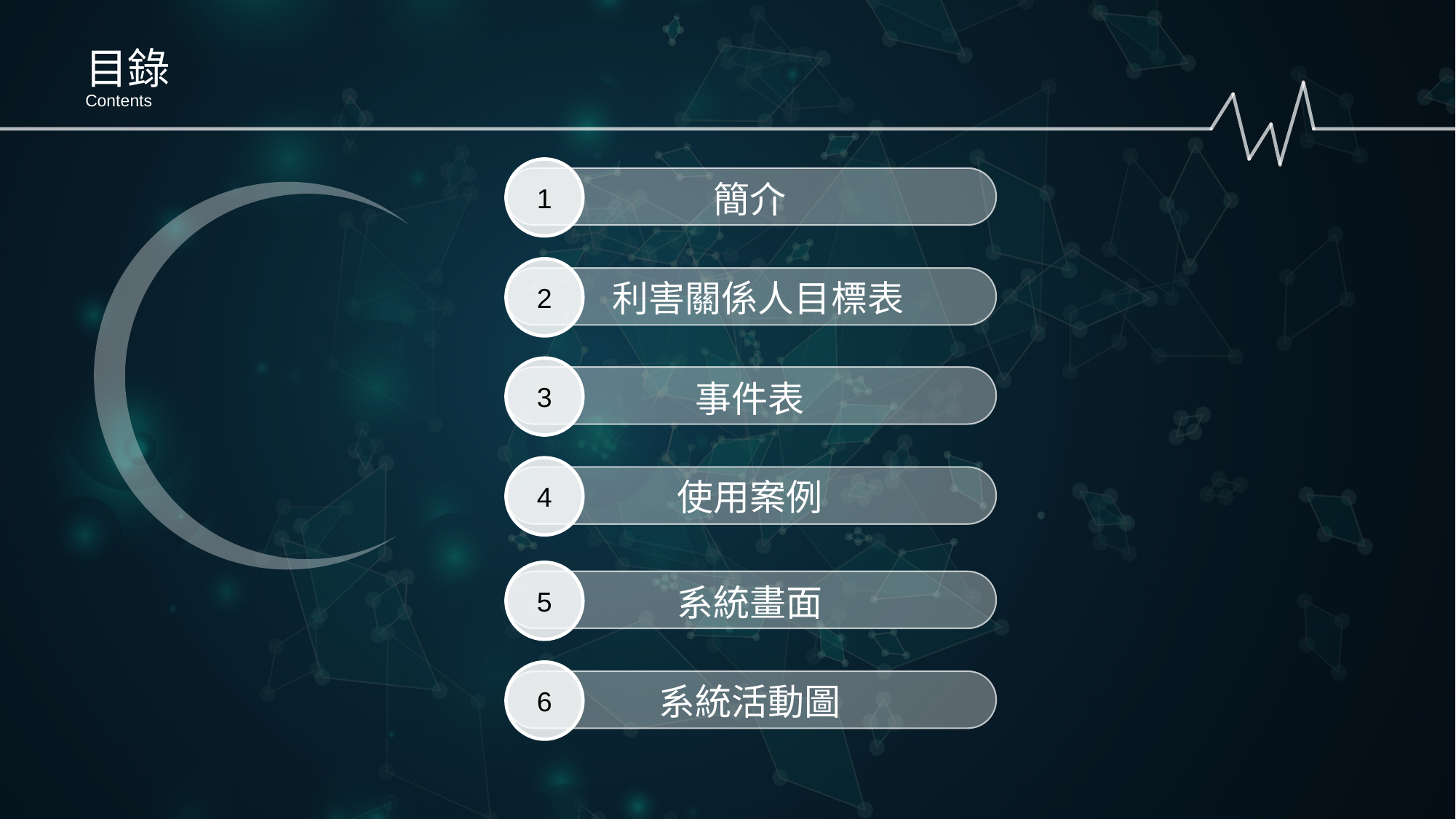

目錄
Contents
1

簡介

2

 利害關係人目標表
3

事件表
4

使用案例
5

系統畫面
6

系統活動圖